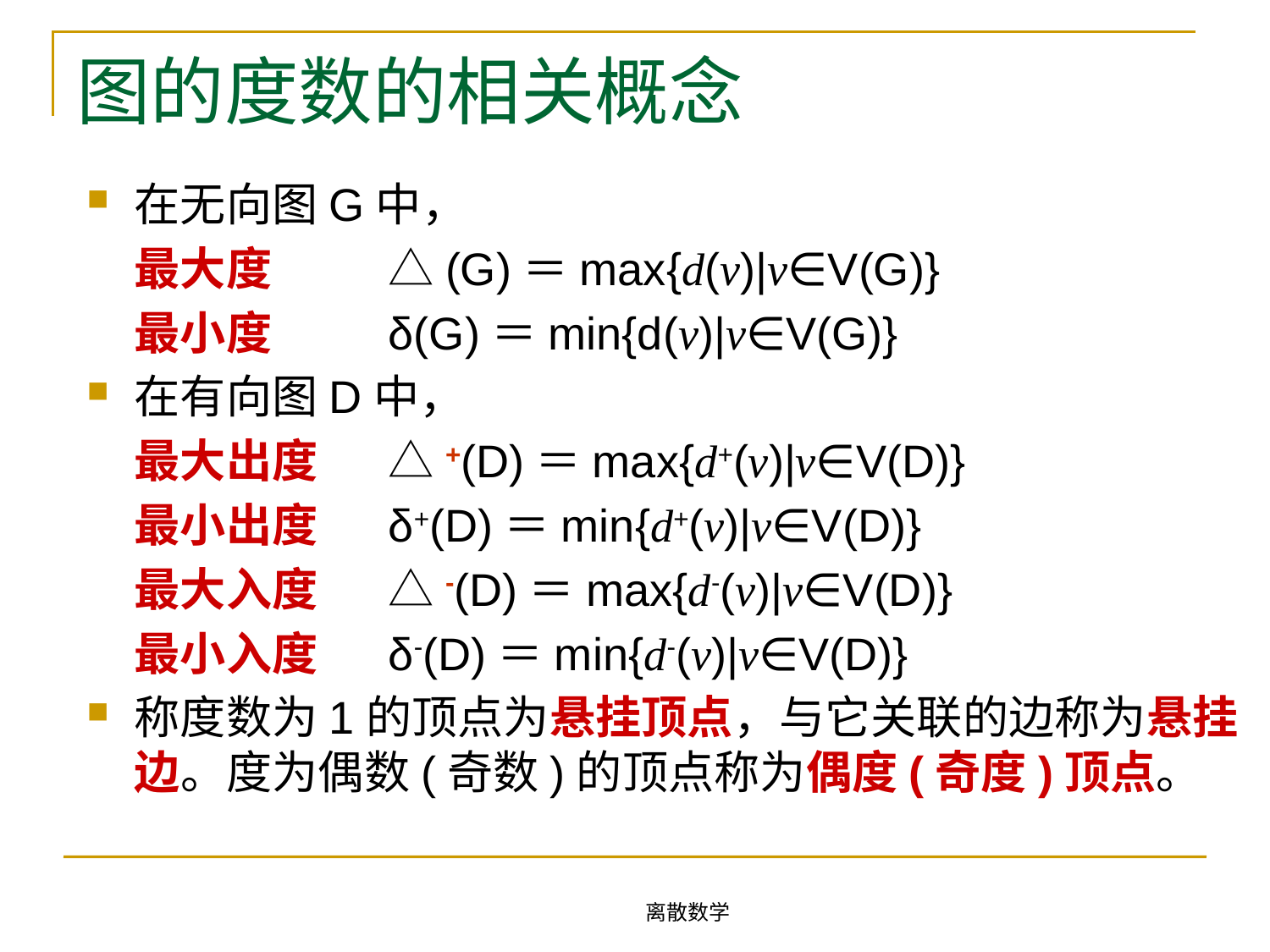

# 图的度数的相关概念
在无向图G中，
	最大度	△(G)＝max{d(v)|v∈V(G)}
	最小度	δ(G)＝min{d(v)|v∈V(G)}
在有向图D中，
	最大出度	△+(D)＝max{d+(v)|v∈V(D)}
	最小出度	δ+(D)＝min{d+(v)|v∈V(D)}
	最大入度	△-(D)＝max{d-(v)|v∈V(D)}
	最小入度	δ-(D)＝min{d-(v)|v∈V(D)}
称度数为1的顶点为悬挂顶点，与它关联的边称为悬挂边。度为偶数(奇数)的顶点称为偶度(奇度)顶点。

离散数学
18